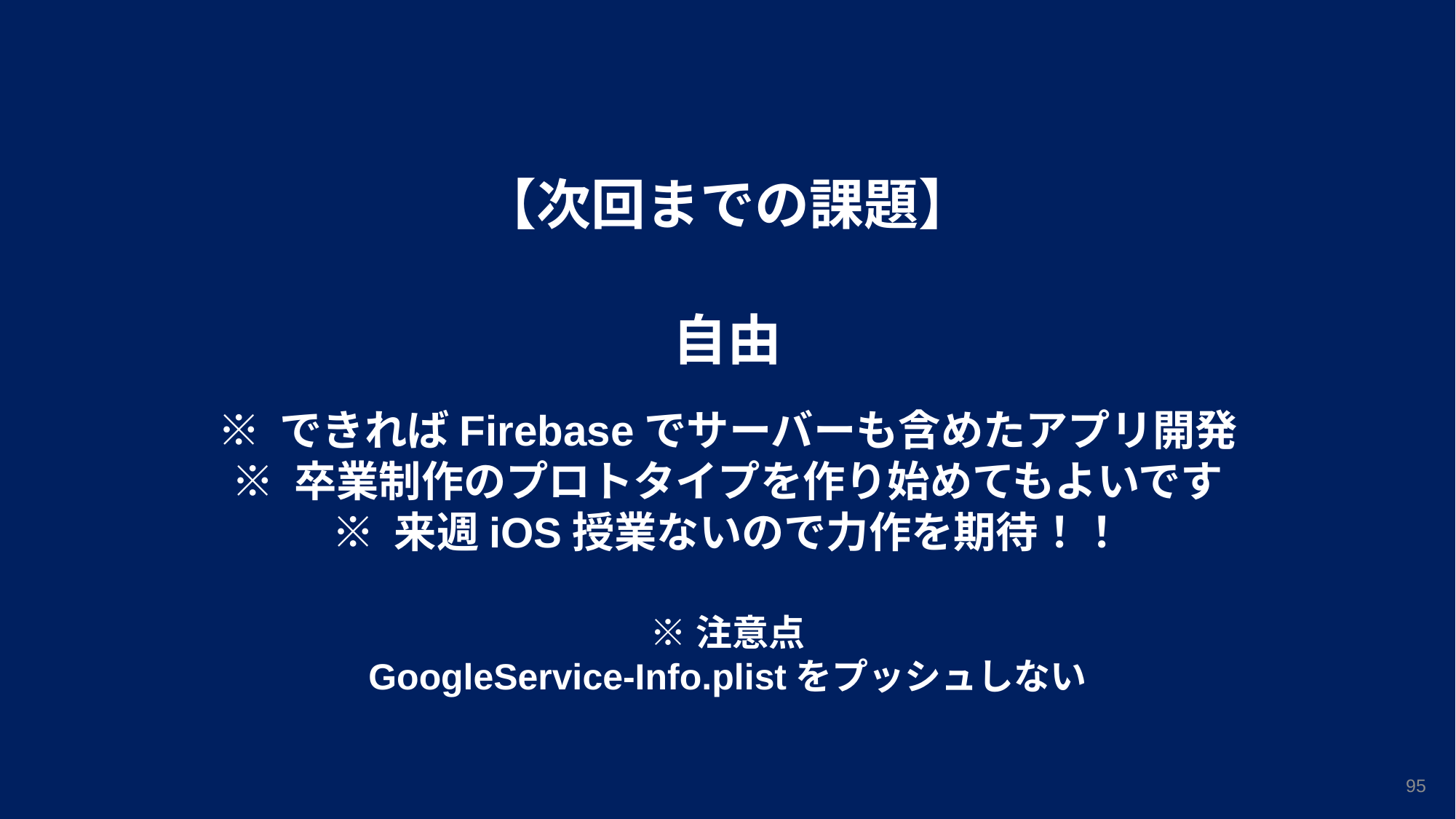

【次回までの課題】
自由

※ できればFirebaseでサーバーも含めたアプリ開発
※ 卒業制作のプロトタイプを作り始めてもよいです
※ 来週iOS授業ないので力作を期待！！
※注意点
GoogleService-Info.plistをプッシュしない
95